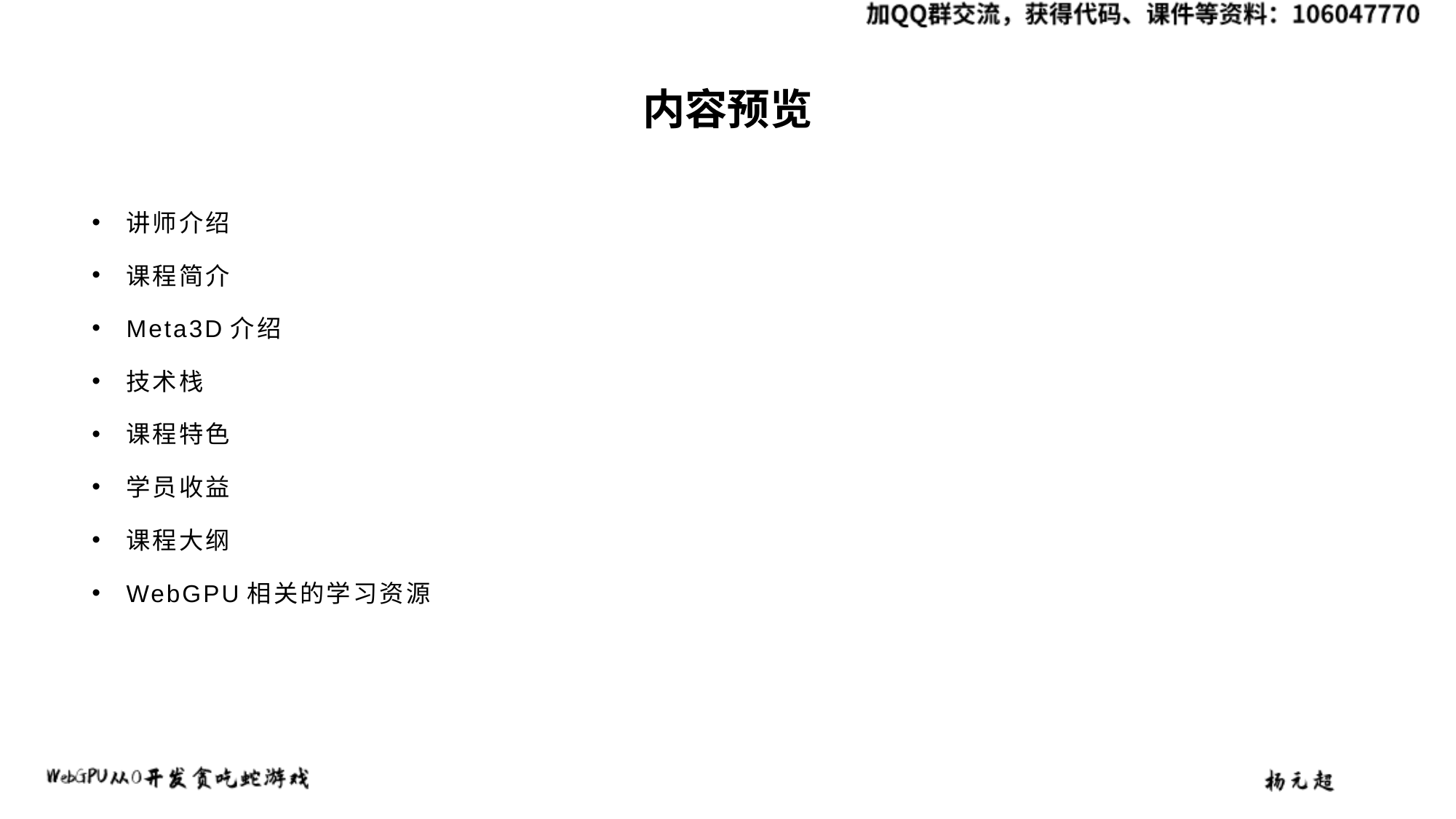

讲师介绍
课程简介
Meta3D介绍
技术栈
课程特色
学员收益
课程大纲
WebGPU相关的学习资源